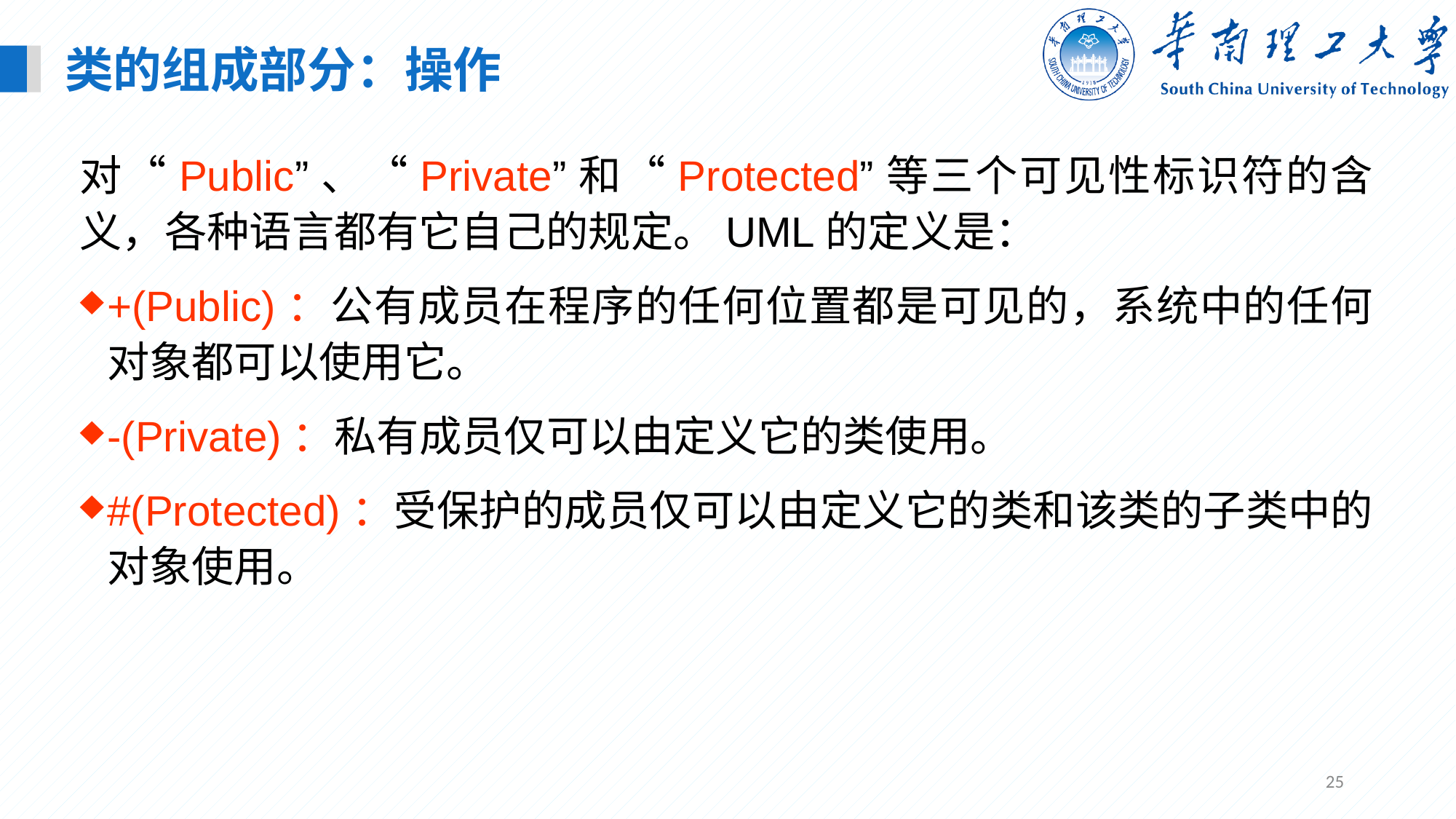

类的组成部分：操作
对“Public”、“Private”和“Protected”等三个可见性标识符的含义，各种语言都有它自己的规定。UML的定义是：
+(Public)：公有成员在程序的任何位置都是可见的，系统中的任何对象都可以使用它。
-(Private)：私有成员仅可以由定义它的类使用。
#(Protected)：受保护的成员仅可以由定义它的类和该类的子类中的对象使用。

25